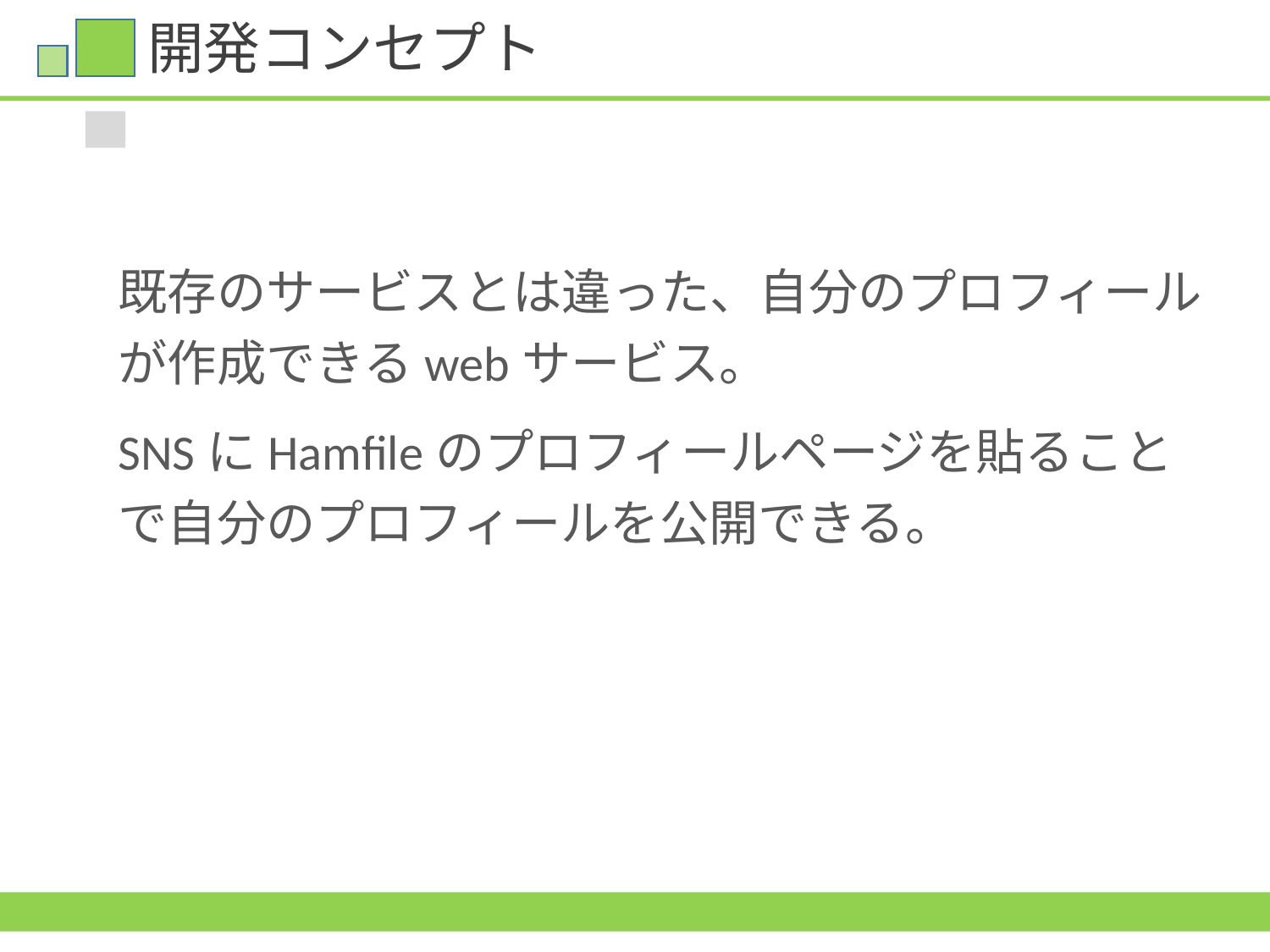

# 開発コンセプト

既存のサービスとは違った、自分のプロフィールが作成できるwebサービス。
SNSにHamfileのプロフィールページを貼ることで自分のプロフィールを公開できる。